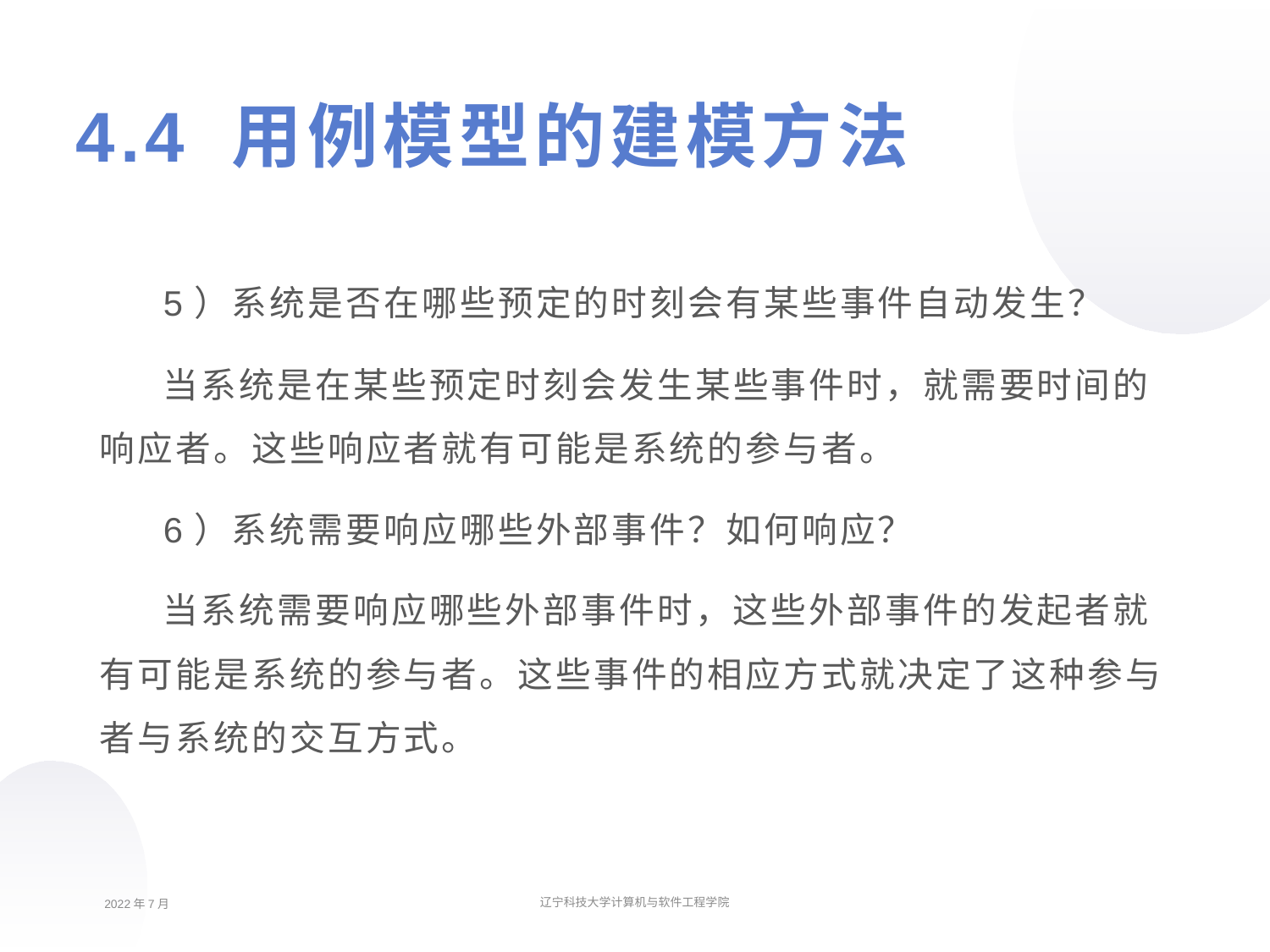

4.4 用例模型的建模方法
5）系统是否在哪些预定的时刻会有某些事件自动发生？
当系统是在某些预定时刻会发生某些事件时，就需要时间的响应者。这些响应者就有可能是系统的参与者。
6）系统需要响应哪些外部事件？如何响应？
当系统需要响应哪些外部事件时，这些外部事件的发起者就有可能是系统的参与者。这些事件的相应方式就决定了这种参与者与系统的交互方式。

2022年7月
辽宁科技大学计算机与软件工程学院
75